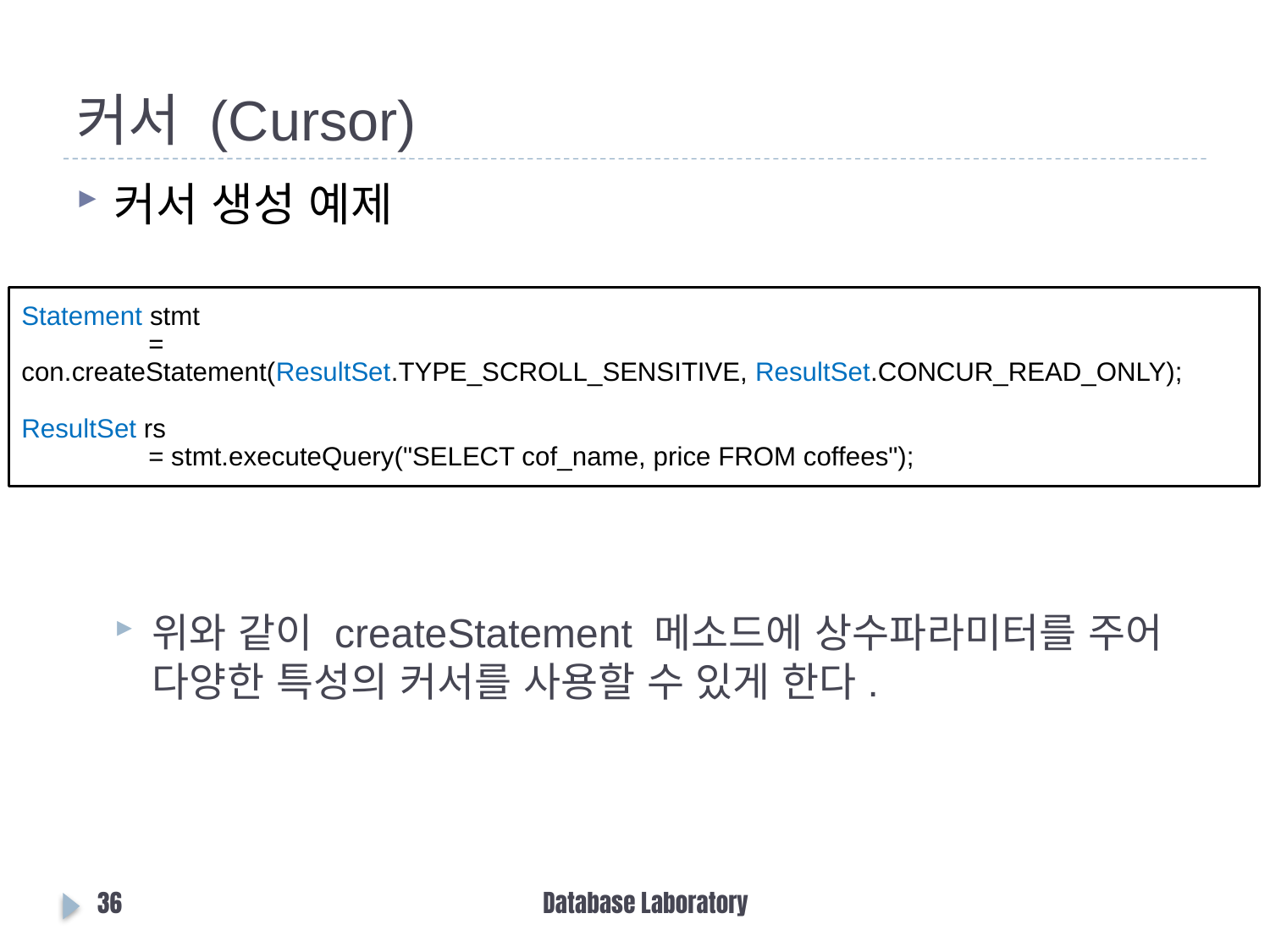

# 커서 (Cursor)
커서 생성 예제

위와 같이 createStatement 메소드에 상수파라미터를 주어 다양한 특성의 커서를 사용할 수 있게 한다.

Statement stmt
	= con.createStatement(ResultSet.TYPE_SCROLL_SENSITIVE, ResultSet.CONCUR_READ_ONLY);
ResultSet rs
	= stmt.executeQuery("SELECT cof_name, price FROM coffees");
36
Database Laboratory